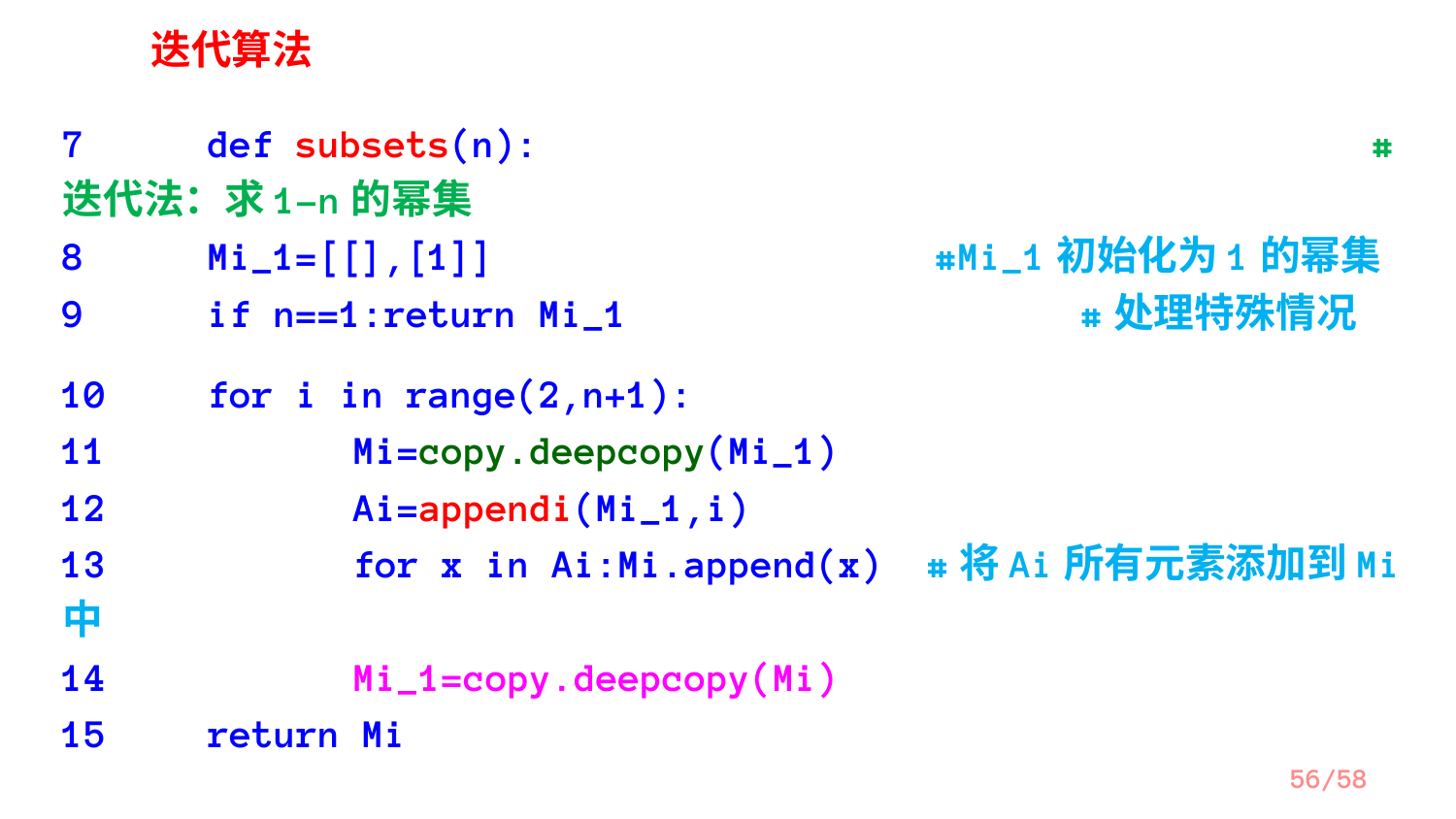

迭代算法
7	def subsets(n): 						#迭代法：求1-n的幂集
8   	Mi_1=[[],[1]]            		#Mi_1初始化为1的幂集
9   	if n==1:return Mi_1				#处理特殊情况
10   	for i in range(2,n+1):
11     	Mi=copy.deepcopy(Mi_1)
12     	Ai=appendi(Mi_1,i)
13     	for x in Ai:Mi.append(x)  #将Ai所有元素添加到Mi中
14     	Mi_1=copy.deepcopy(Mi)
15  	return Mi
56/58